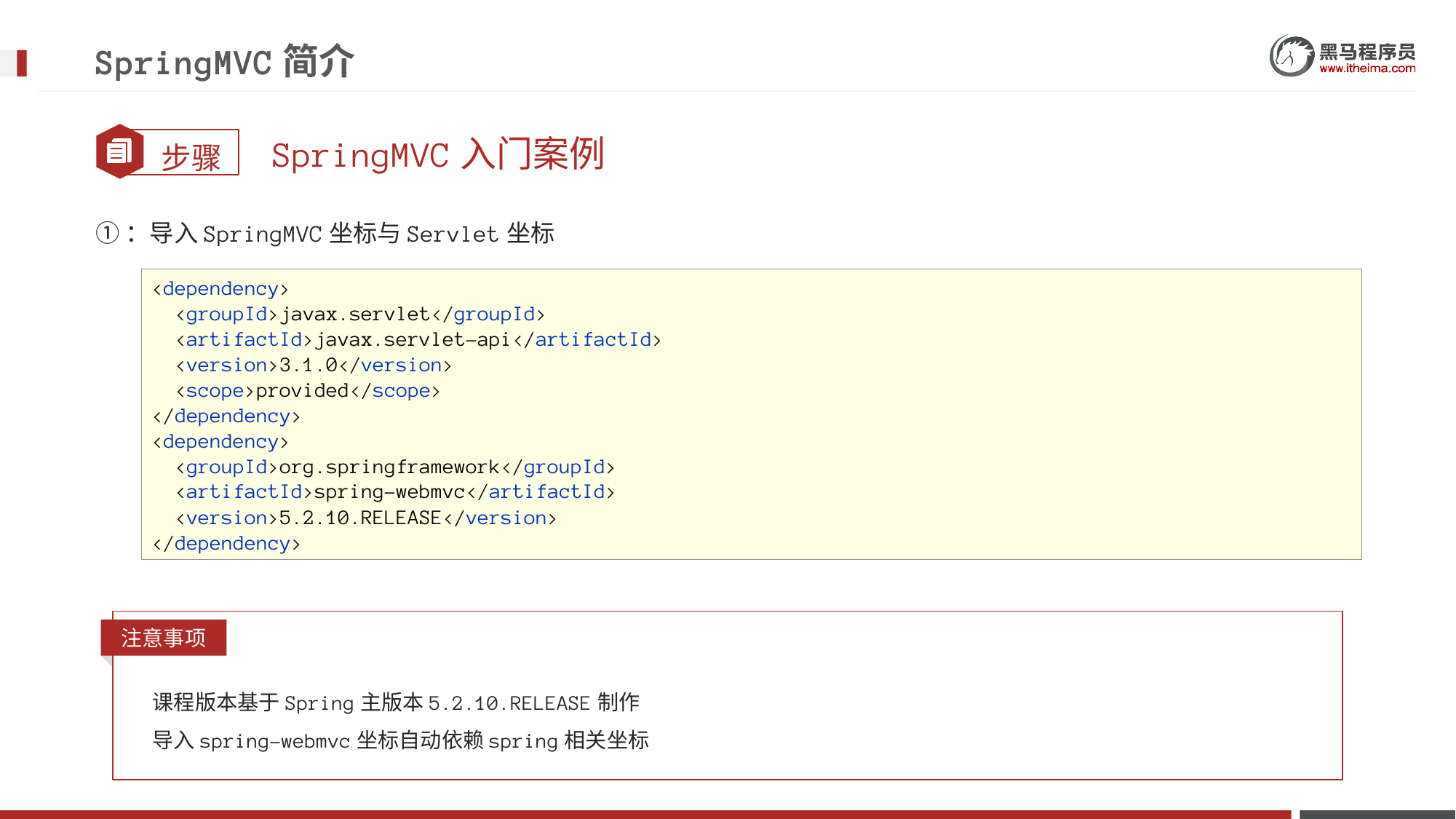

# SpringMVC简介
SpringMVC入门案例
①：导入SpringMVC坐标与Servlet坐标
<dependency>
  <groupId>javax.servlet</groupId>
  <artifactId>javax.servlet-api</artifactId>
  <version>3.1.0</version>
  <scope>provided</scope>
</dependency>
<dependency>
  <groupId>org.springframework</groupId>
  <artifactId>spring-webmvc</artifactId>
  <version>5.2.10.RELEASE</version>
</dependency>

注意事项

课程版本基于Spring主版本5.2.10.RELEASE制作
导入spring-webmvc坐标自动依赖spring相关坐标